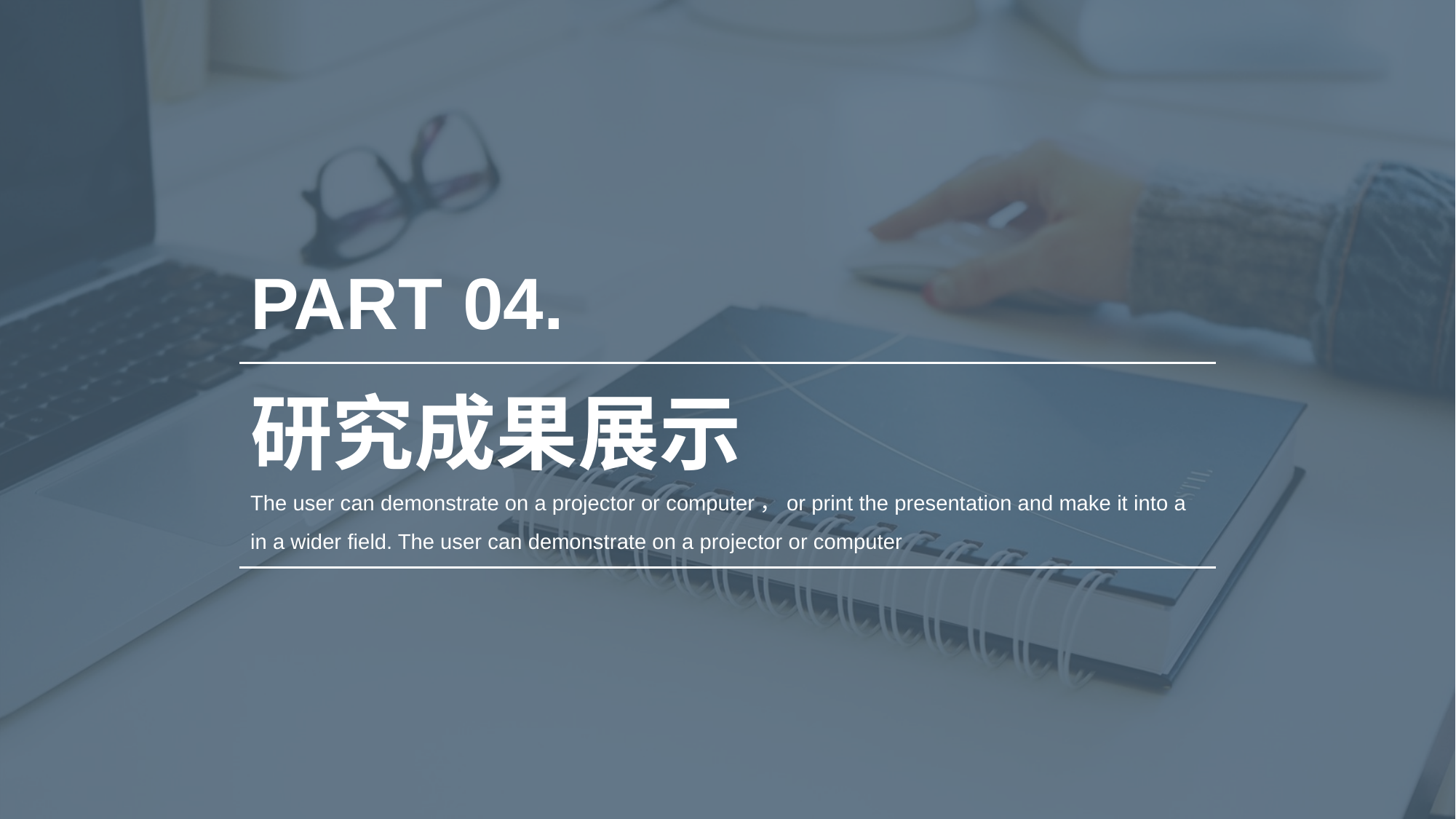

PART 04.
研究成果展示
The user can demonstrate on a projector or computer，or print the presentation and make it into a in a wider field. The user can demonstrate on a projector or computer